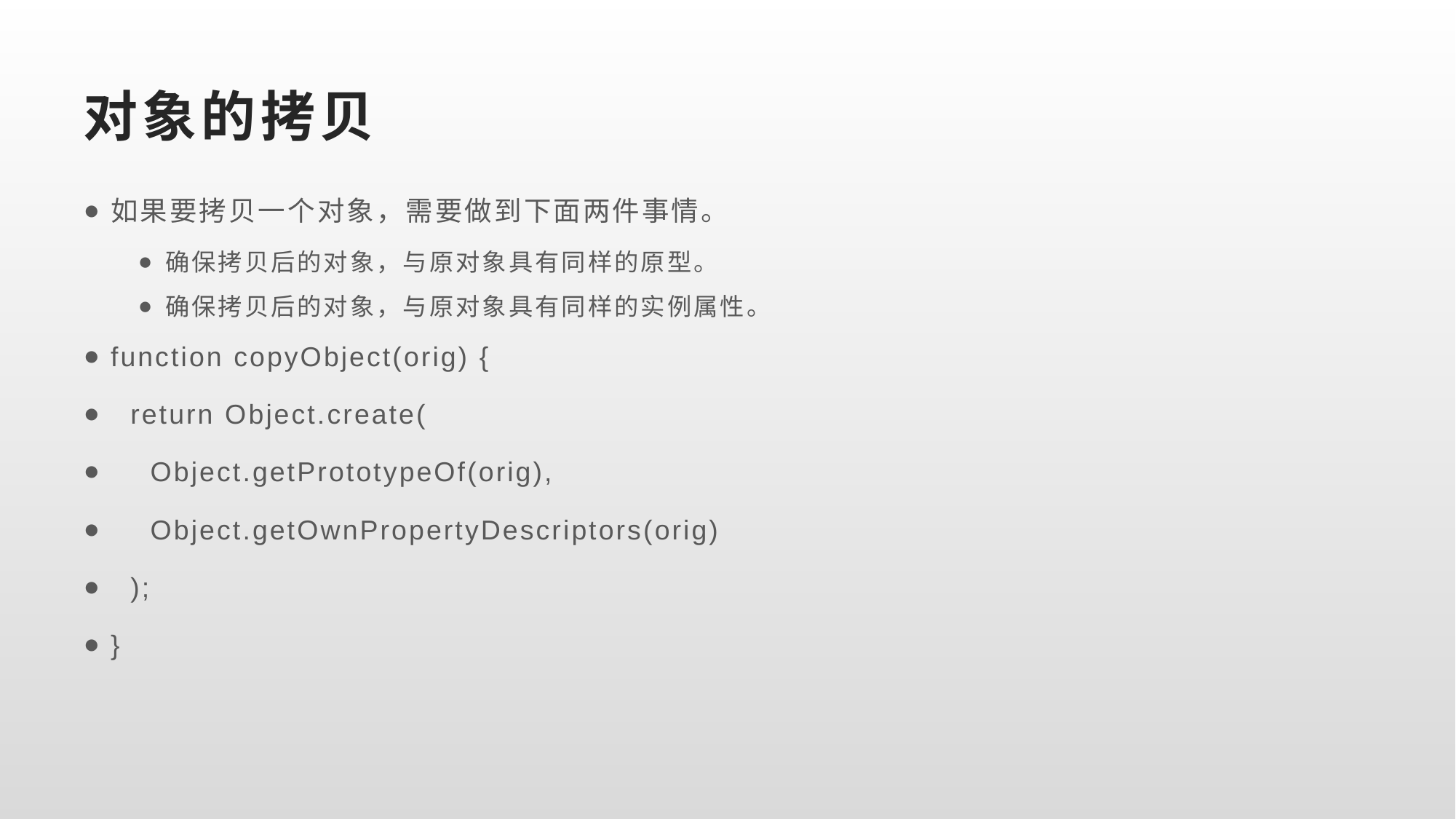

# 对象的拷贝
如果要拷贝一个对象，需要做到下面两件事情。
确保拷贝后的对象，与原对象具有同样的原型。
确保拷贝后的对象，与原对象具有同样的实例属性。
function copyObject(orig) {
  return Object.create(
    Object.getPrototypeOf(orig),
    Object.getOwnPropertyDescriptors(orig)
  );
}